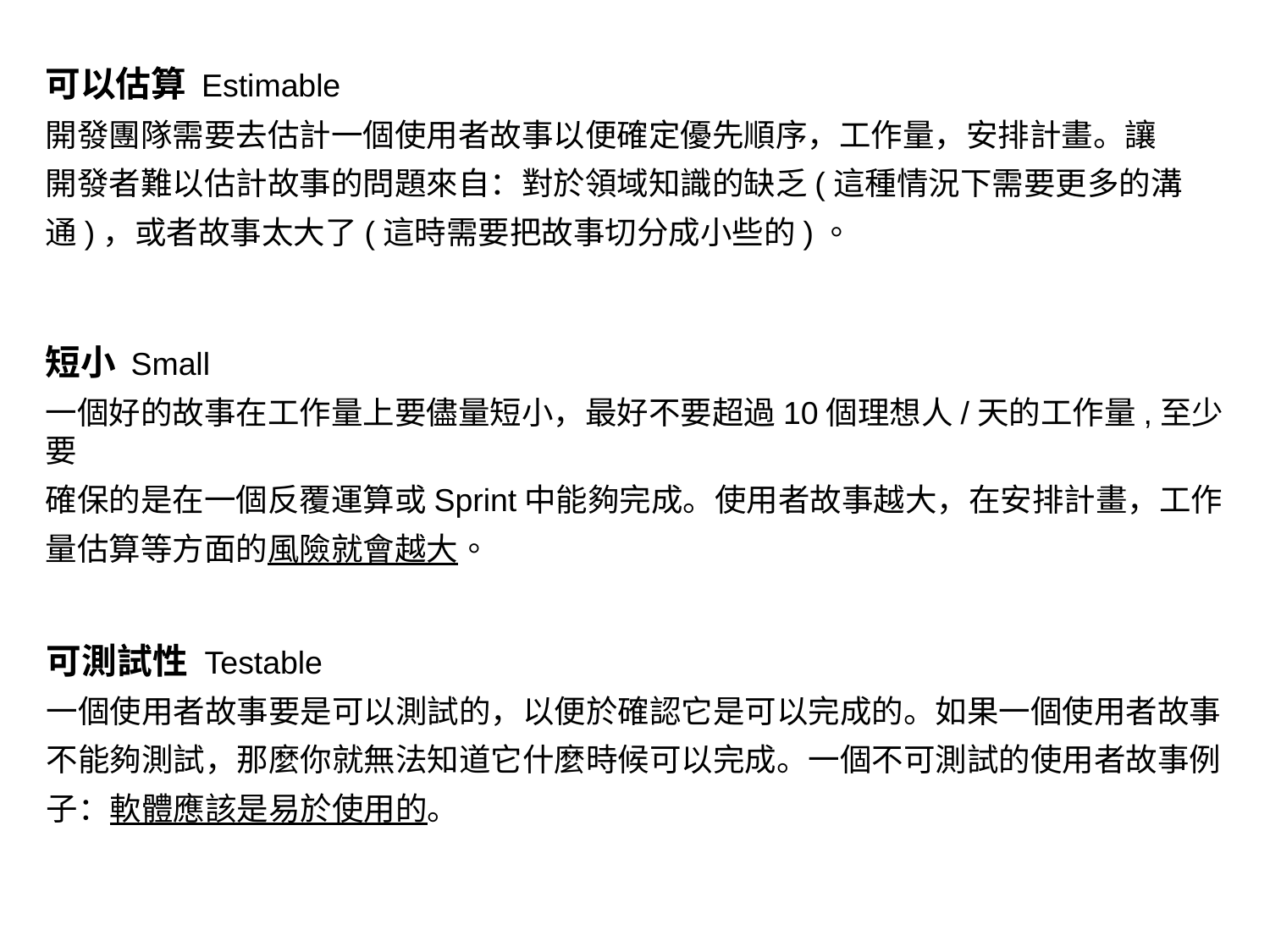

可以估算 Estimable
開發團隊需要去估計一個使用者故事以便確定優先順序，工作量，安排計畫。讓
開發者難以估計故事的問題來自：對於領域知識的缺乏(這種情況下需要更多的溝
通)，或者故事太大了(這時需要把故事切分成小些的)。
短小 Small
一個好的故事在工作量上要儘量短小，最好不要超過10個理想人/天的工作量,至少要
確保的是在一個反覆運算或Sprint中能夠完成。使用者故事越大，在安排計畫，工作
量估算等方面的風險就會越大。

可測試性 Testable
一個使用者故事要是可以測試的，以便於確認它是可以完成的。如果一個使用者故事
不能夠測試，那麼你就無法知道它什麼時候可以完成。一個不可測試的使用者故事例
子：軟體應該是易於使用的。